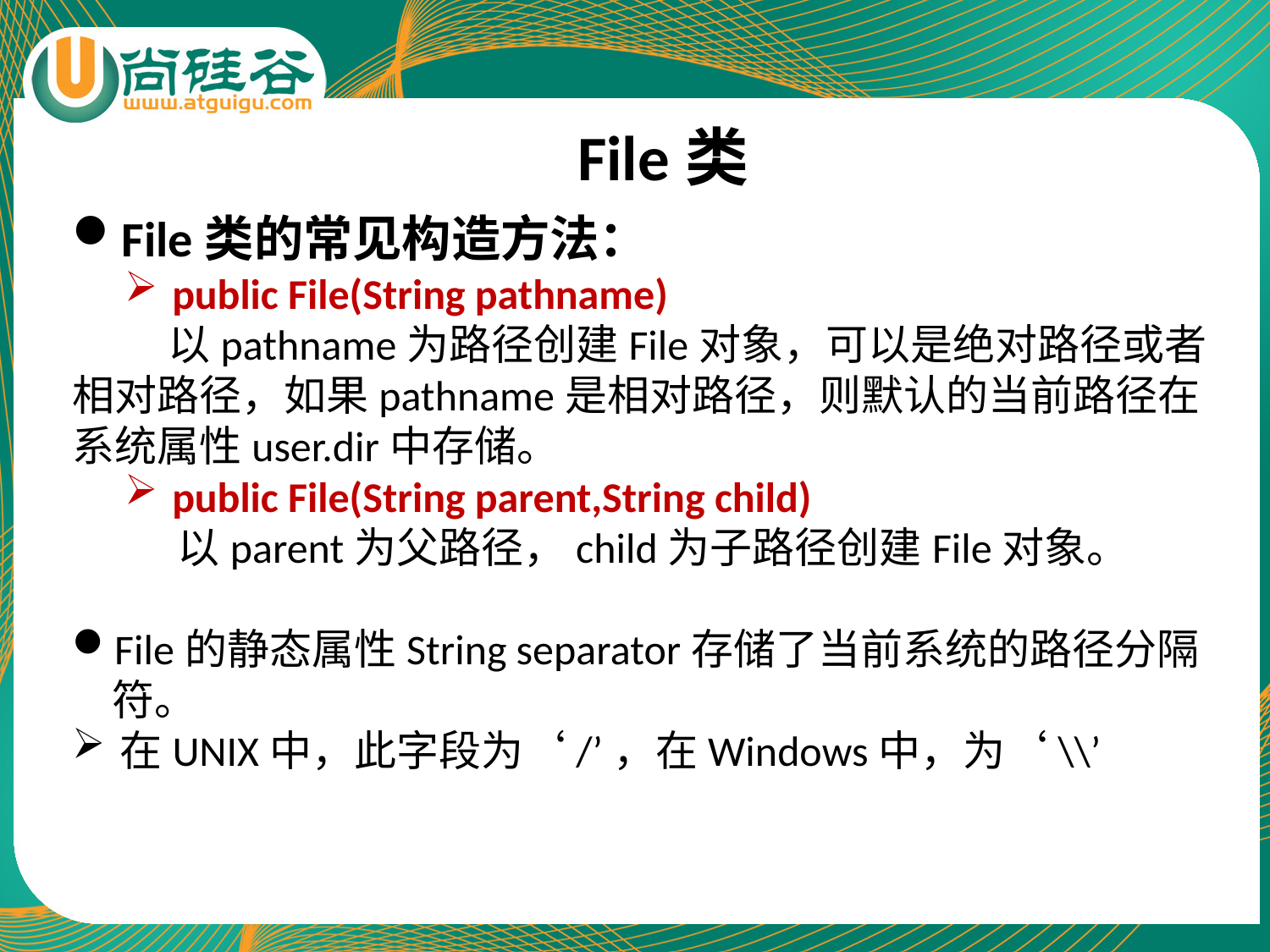

File类
File类的常见构造方法：
public File(String pathname)
         以pathname为路径创建File对象，可以是绝对路径或者相对路径，如果pathname是相对路径，则默认的当前路径在系统属性user.dir中存储。
public File(String parent,String child)
          以parent为父路径，child为子路径创建File对象。

File的静态属性String separator存储了当前系统的路径分隔符。
在UNIX中，此字段为‘/’，在Windows中，为‘\\’